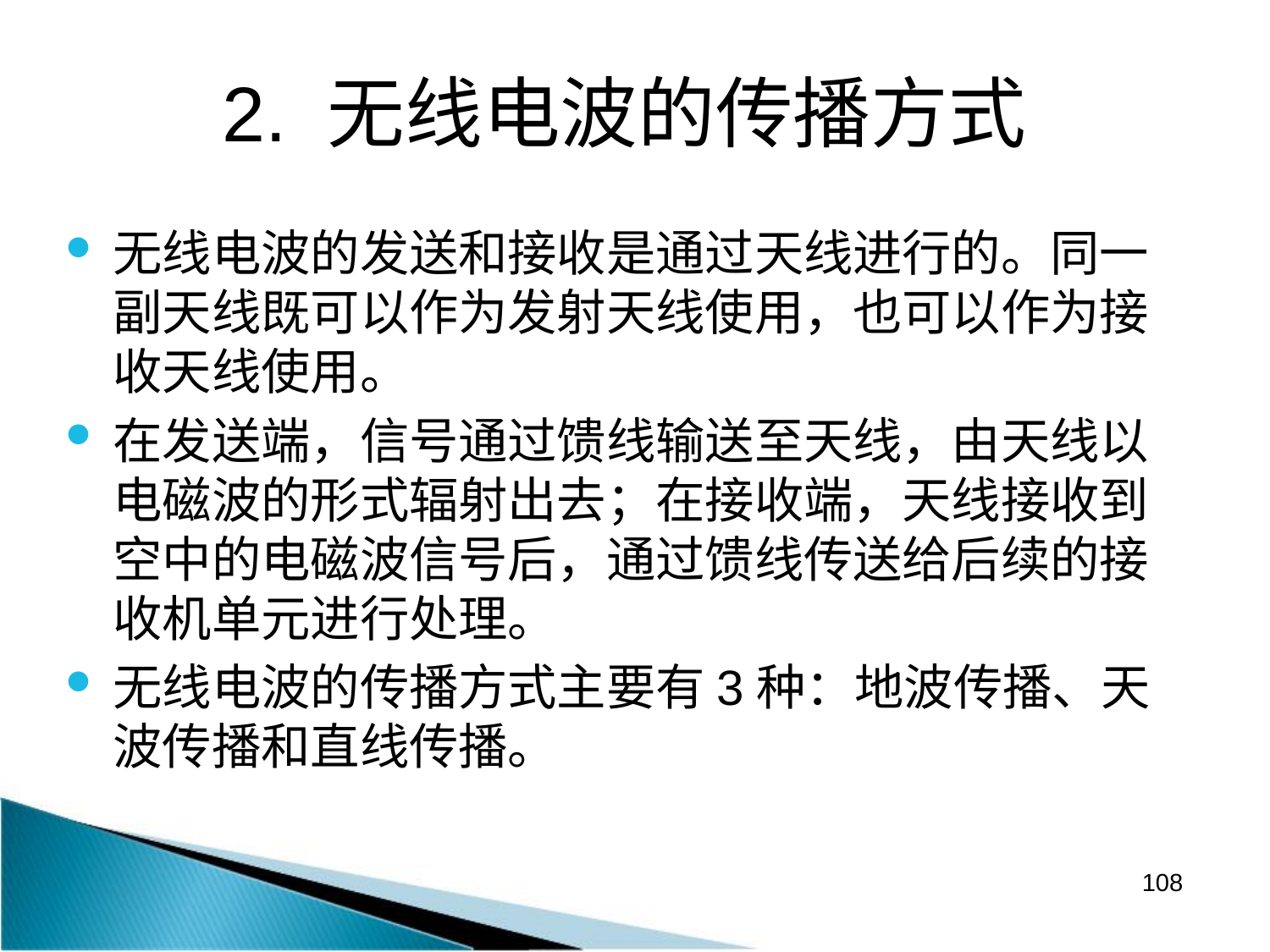

# 2. 无线电波的传播方式
无线电波的发送和接收是通过天线进行的。同一副天线既可以作为发射天线使用，也可以作为接收天线使用。
在发送端，信号通过馈线输送至天线，由天线以电磁波的形式辐射出去；在接收端，天线接收到空中的电磁波信号后，通过馈线传送给后续的接收机单元进行处理。
无线电波的传播方式主要有3种：地波传播、天波传播和直线传播。
108